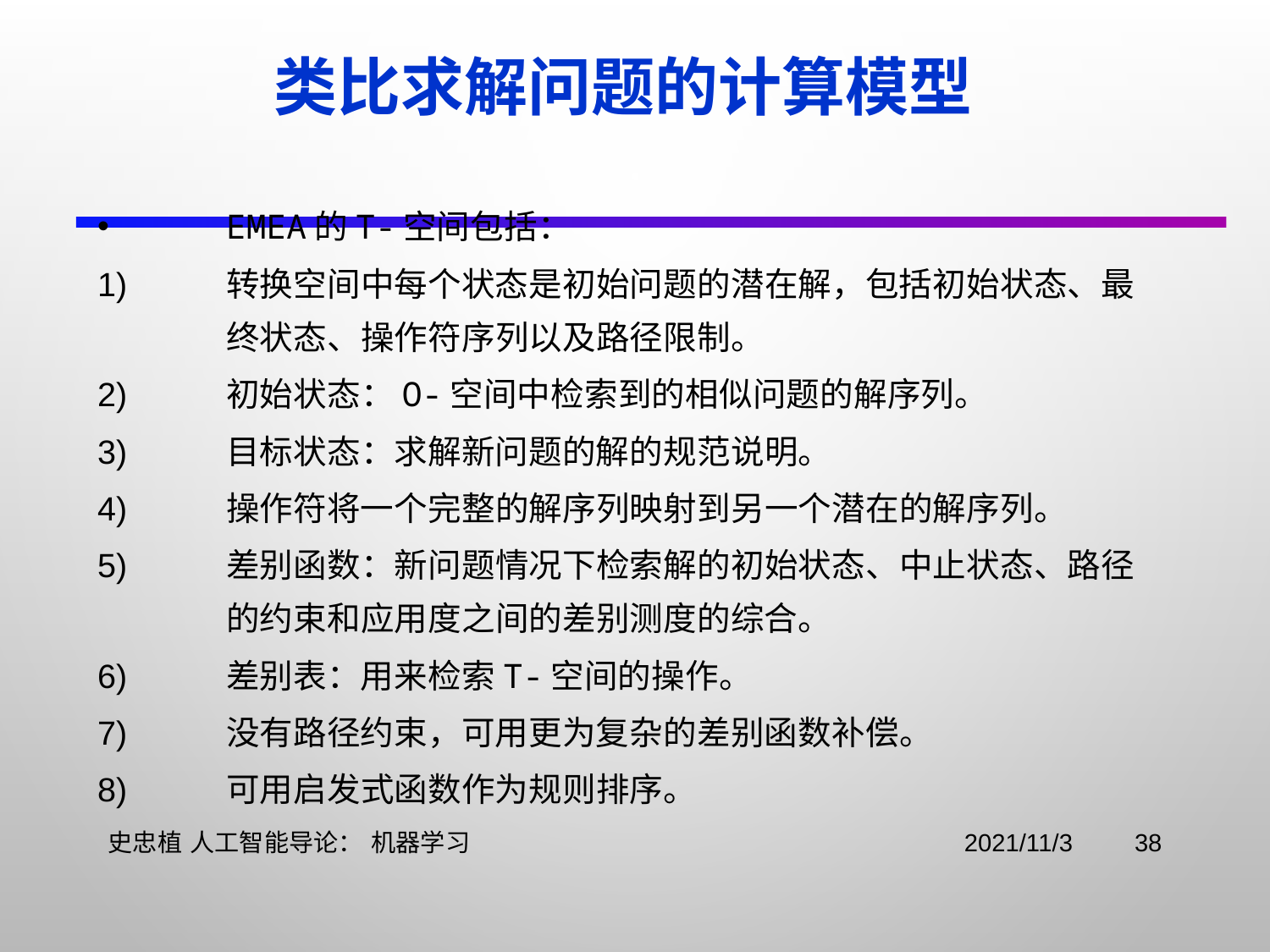

# 类比求解问题的计算模型
EMEA的T-空间包括：
转换空间中每个状态是初始问题的潜在解，包括初始状态、最终状态、操作符序列以及路径限制。
初始状态：O-空间中检索到的相似问题的解序列。
目标状态：求解新问题的解的规范说明。
操作符将一个完整的解序列映射到另一个潜在的解序列。
差别函数：新问题情况下检索解的初始状态、中止状态、路径的约束和应用度之间的差别测度的综合。
差别表：用来检索T-空间的操作。
没有路径约束，可用更为复杂的差别函数补偿。
可用启发式函数作为规则排序。

史忠植 人工智能导论： 机器学习
2021/11/3
38